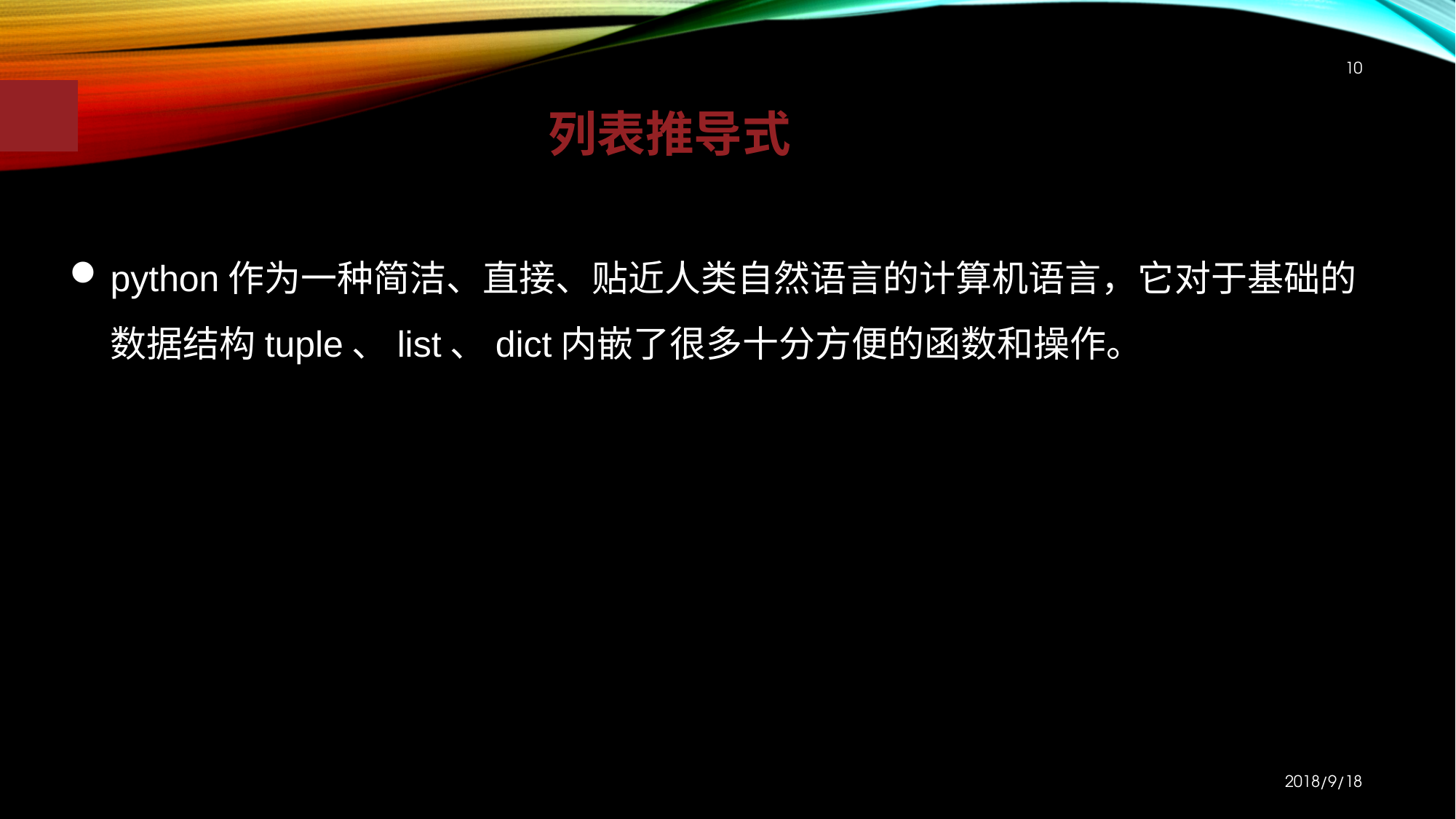

10

列表推导式
python作为一种简洁、直接、贴近人类自然语言的计算机语言，它对于基础的数据结构tuple、list、dict内嵌了很多十分方便的函数和操作。

2018/9/18